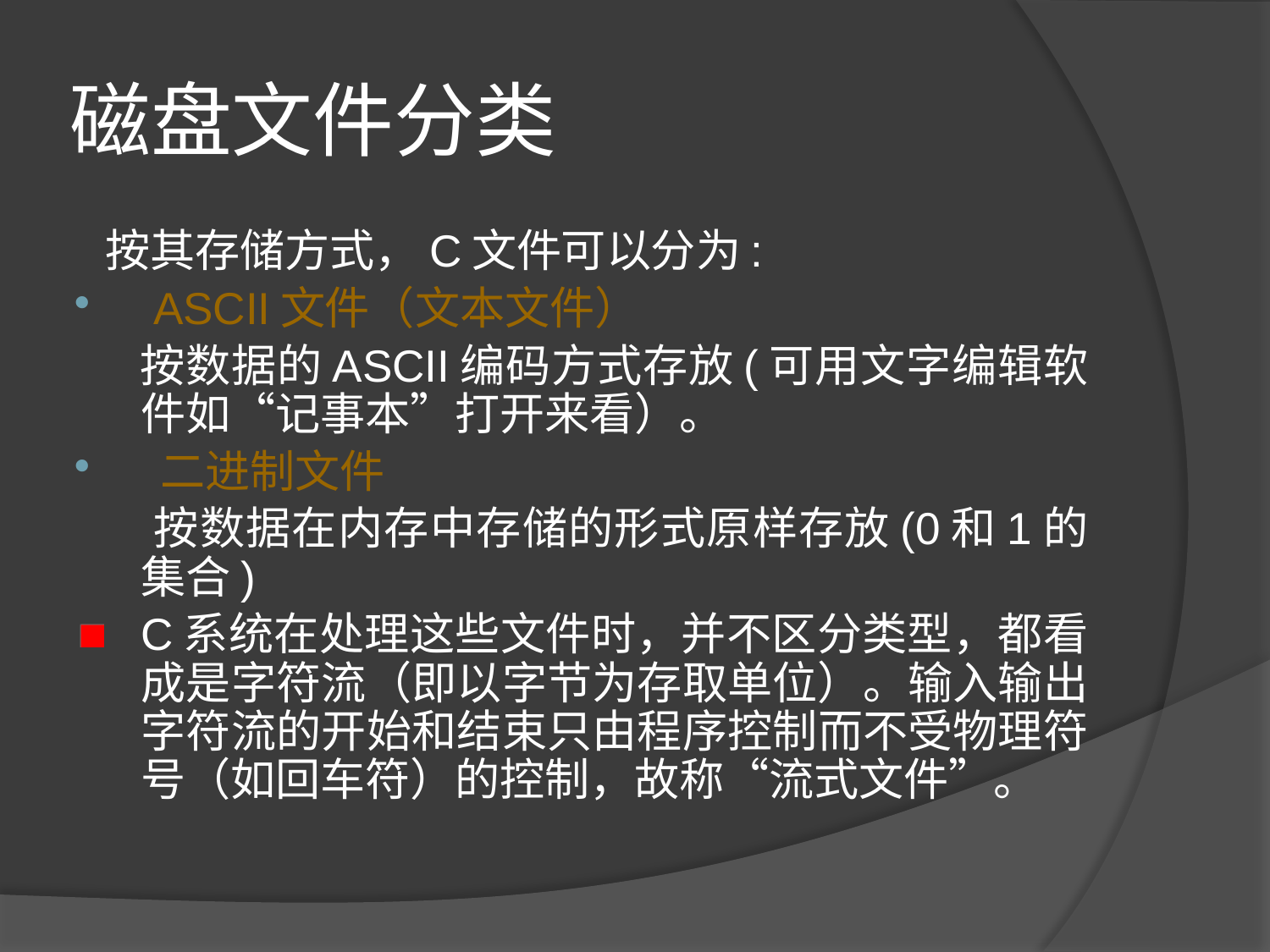

# 磁盘文件分类
  按其存储方式，C文件可以分为:
 ASCII文件（文本文件）
     按数据的ASCII编码方式存放(可用文字编辑软件如“记事本”打开来看）。
 二进制文件
      按数据在内存中存储的形式原样存放(0和1的集合)
C系统在处理这些文件时，并不区分类型，都看成是字符流（即以字节为存取单位）。输入输出字符流的开始和结束只由程序控制而不受物理符号（如回车符）的控制，故称“流式文件”。